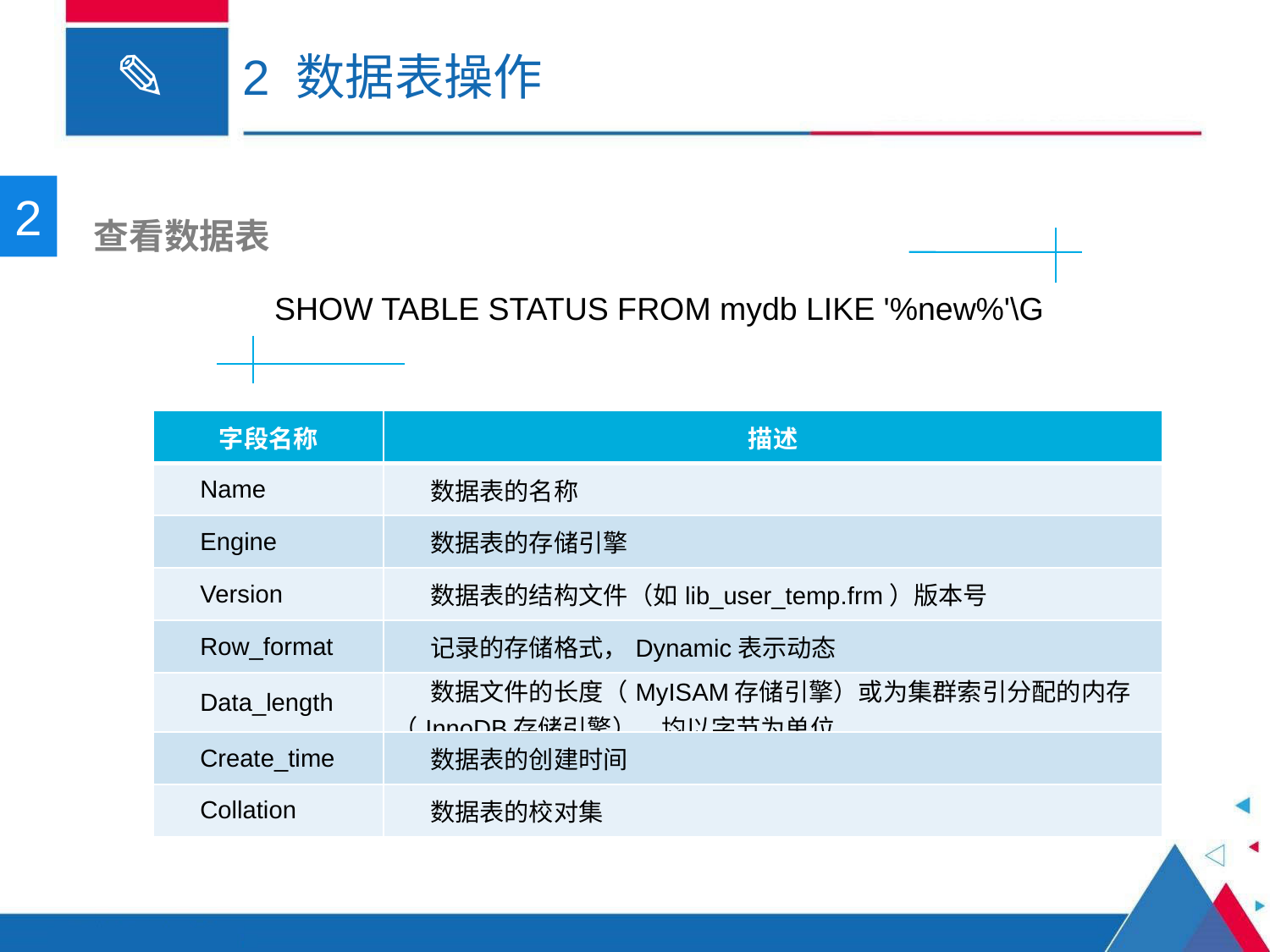

# 2 数据表操作

2
  查看数据表
SHOW TABLE STATUS FROM mydb LIKE '%new%'\G
| 字段名称 | 描述 |
| --- | --- |
| Name | 数据表的名称 |
| Engine | 数据表的存储引擎 |
| Version | 数据表的结构文件（如lib\_user\_temp.frm）版本号 |
| Row\_format | 记录的存储格式，Dynamic表示动态 |
| Data\_length | 数据文件的长度（MyISAM存储引擎）或为集群索引分配的内存（InnoDB存储引擎），均以字节为单位 |
| Create\_time | 数据表的创建时间 |
| Collation | 数据表的校对集 |